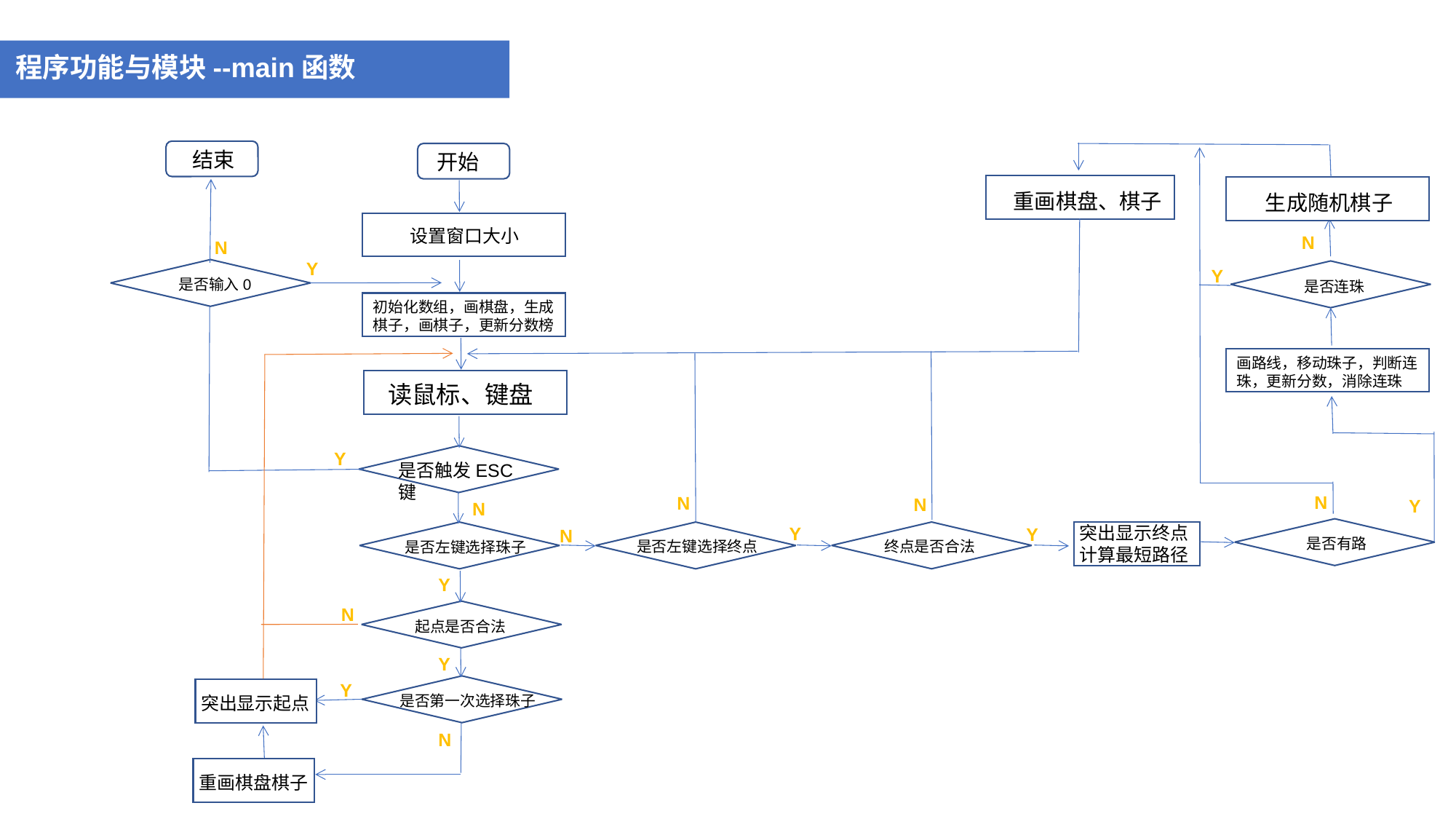

程序功能与模块--main函数

结束

开始

设置窗口大小

初始化数组，画棋盘，生成棋子，画棋子，更新分数榜

读鼠标、键盘

是否触发ESC键

重画棋盘、棋子

生成随机棋子
N
N
Y
Y

是否输入0

是否连珠

画路线，移动珠子，判断连珠，更新分数，消除连珠
Y
N
N
N
Y

是否左键选择珠子
N
突出显示终点
计算最短路径
Y
Y

是否有路
N

终点是否合法

是否左键选择终点
Y

起点是否合法
N

是否第一次选择珠子
Y
Y

突出显示起点
N

重画棋盘棋子